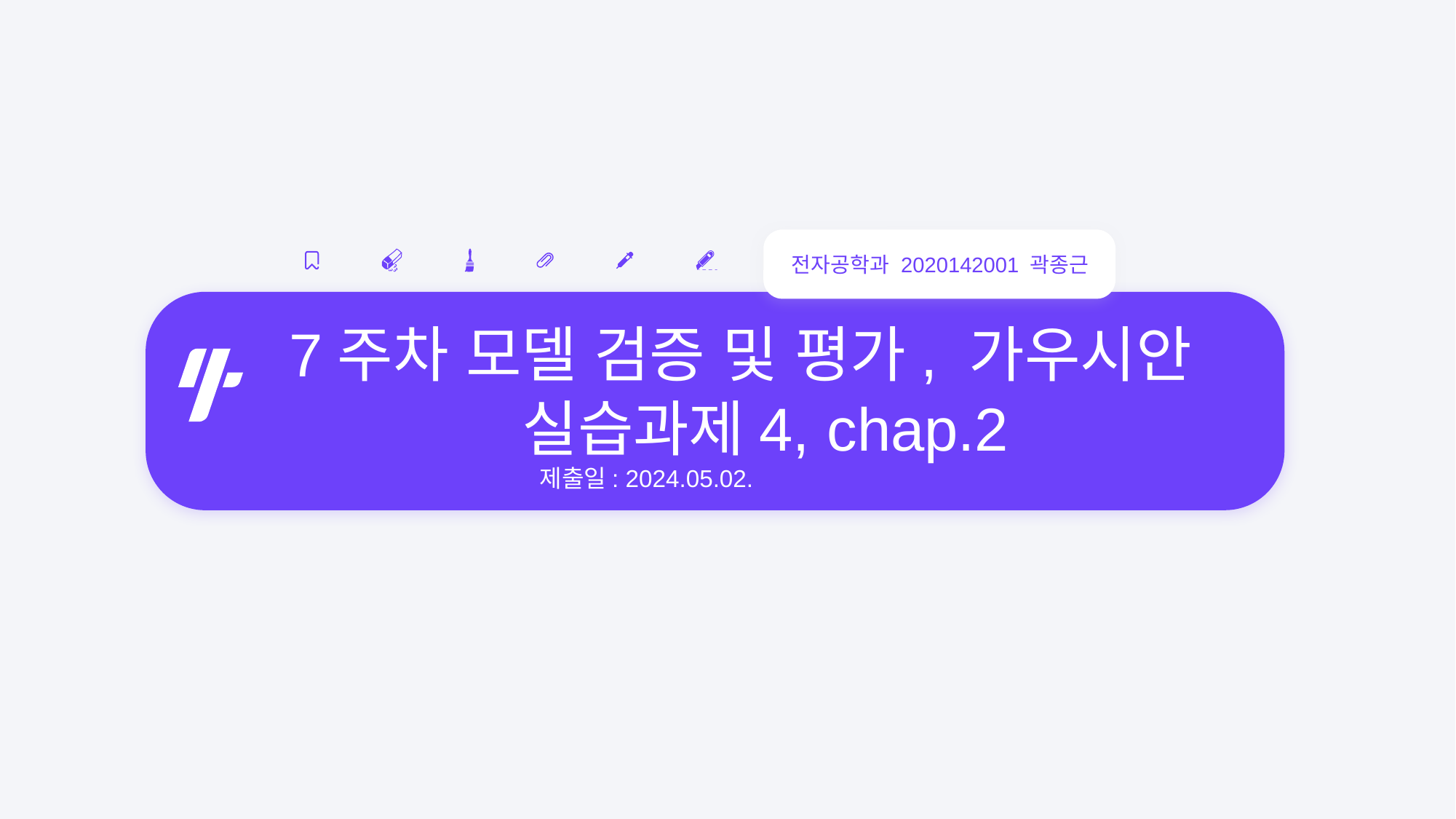

전자공학과 2020142001 곽종근

 7주차 모델 검증 및 평가, 가우시안
              실습과제4, chap.2
                                                        제출일: 2024.05.02.